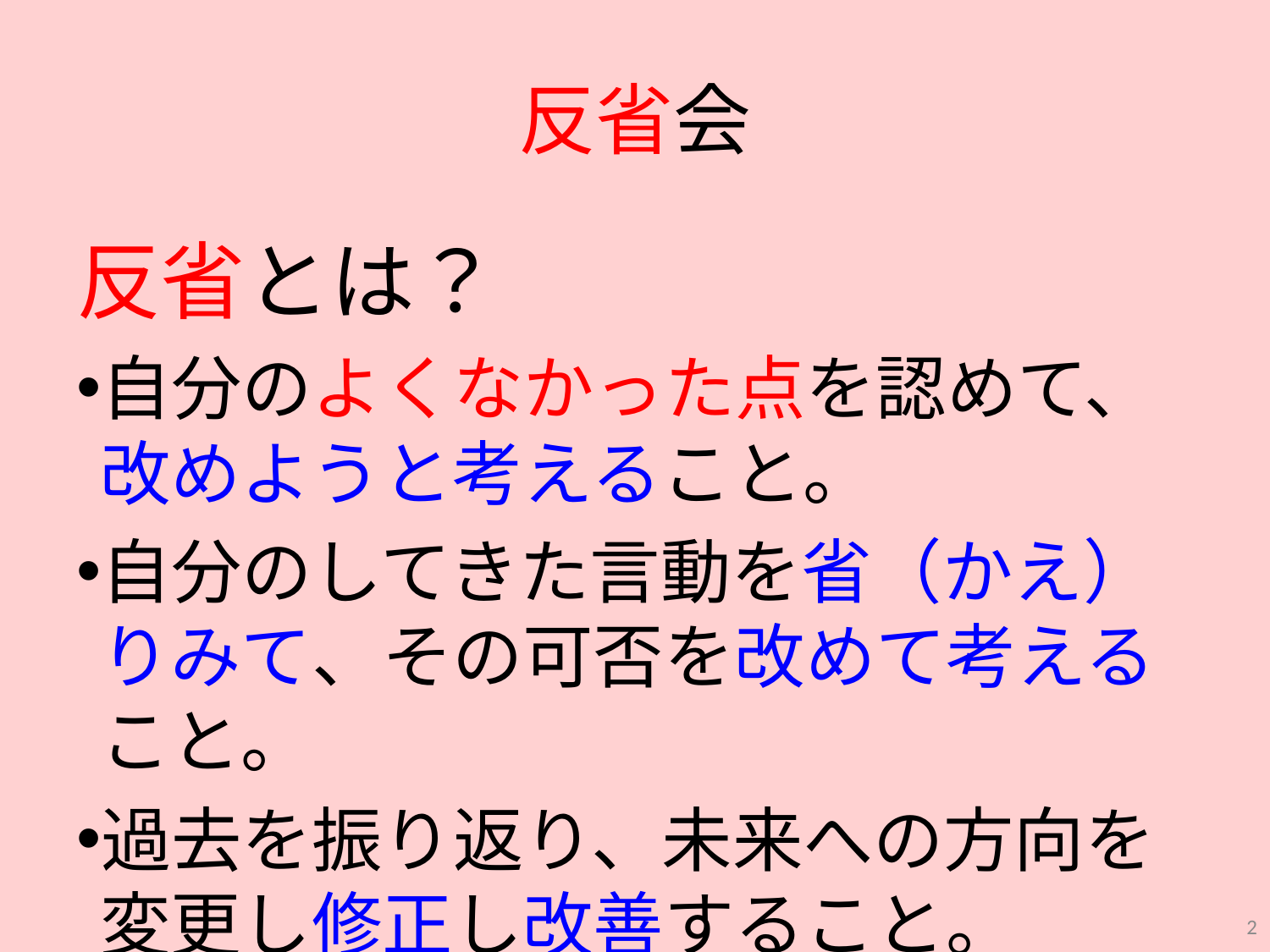

# 反省会
反省とは？
自分のよくなかった点を認めて、改めようと考えること。
自分のしてきた言動を省（かえ）りみて、その可否を改めて考えること。
過去を振り返り、未来への方向を変更し修正し改善すること。
2